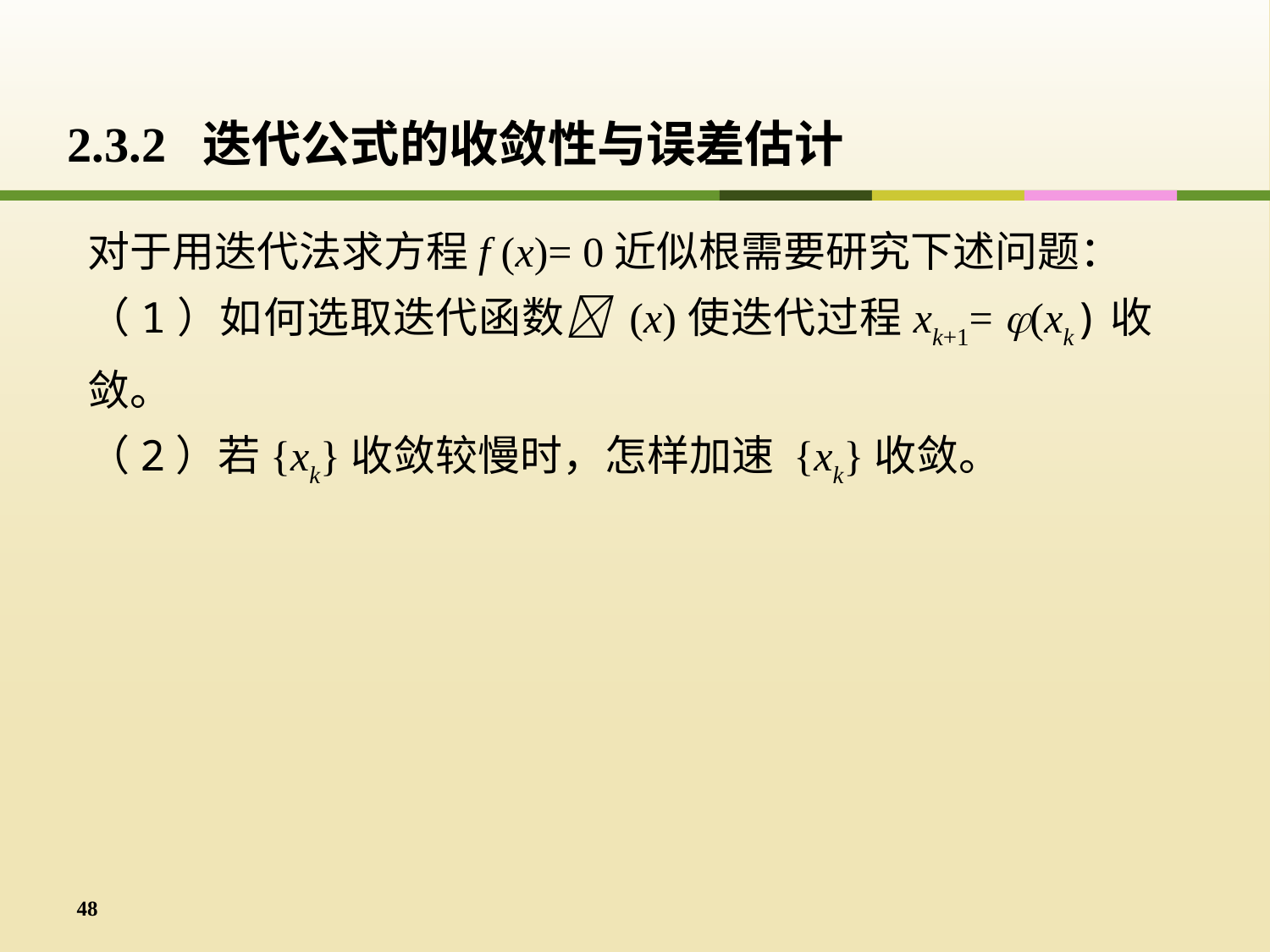

2.3.2  迭代公式的收敛性与误差估计
对于用迭代法求方程f (x)= 0近似根需要研究下述问题：
（1）如何选取迭代函数ϕ (x)使迭代过程xk+1= ϕ(xk)收敛。
（2）若{xk}收敛较慢时，怎样加速 {xk}收敛。
48